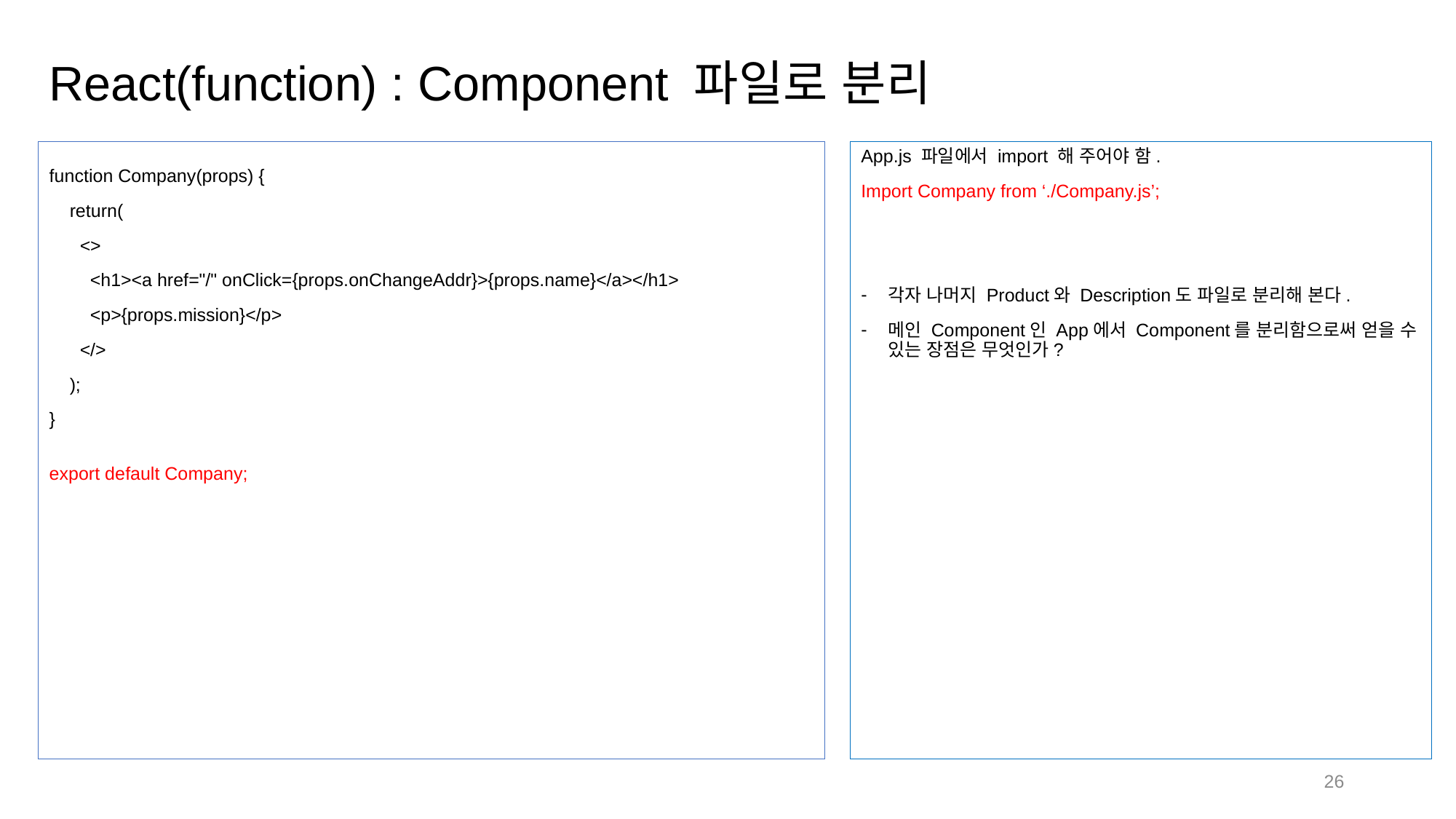

# React(function) : Component 파일로 분리
function Company(props) {
    return(
      <>
        <h1><a href="/" onClick={props.onChangeAddr}>{props.name}</a></h1>
        <p>{props.mission}</p>
      </>
    );
}
export default Company;
App.js 파일에서 import 해 주어야 함.
Import Company from ‘./Company.js’;

각자 나머지 Product와 Description도 파일로 분리해 본다.
메인 Component인 App에서 Component를 분리함으로써 얻을 수 있는 장점은 무엇인가?
26